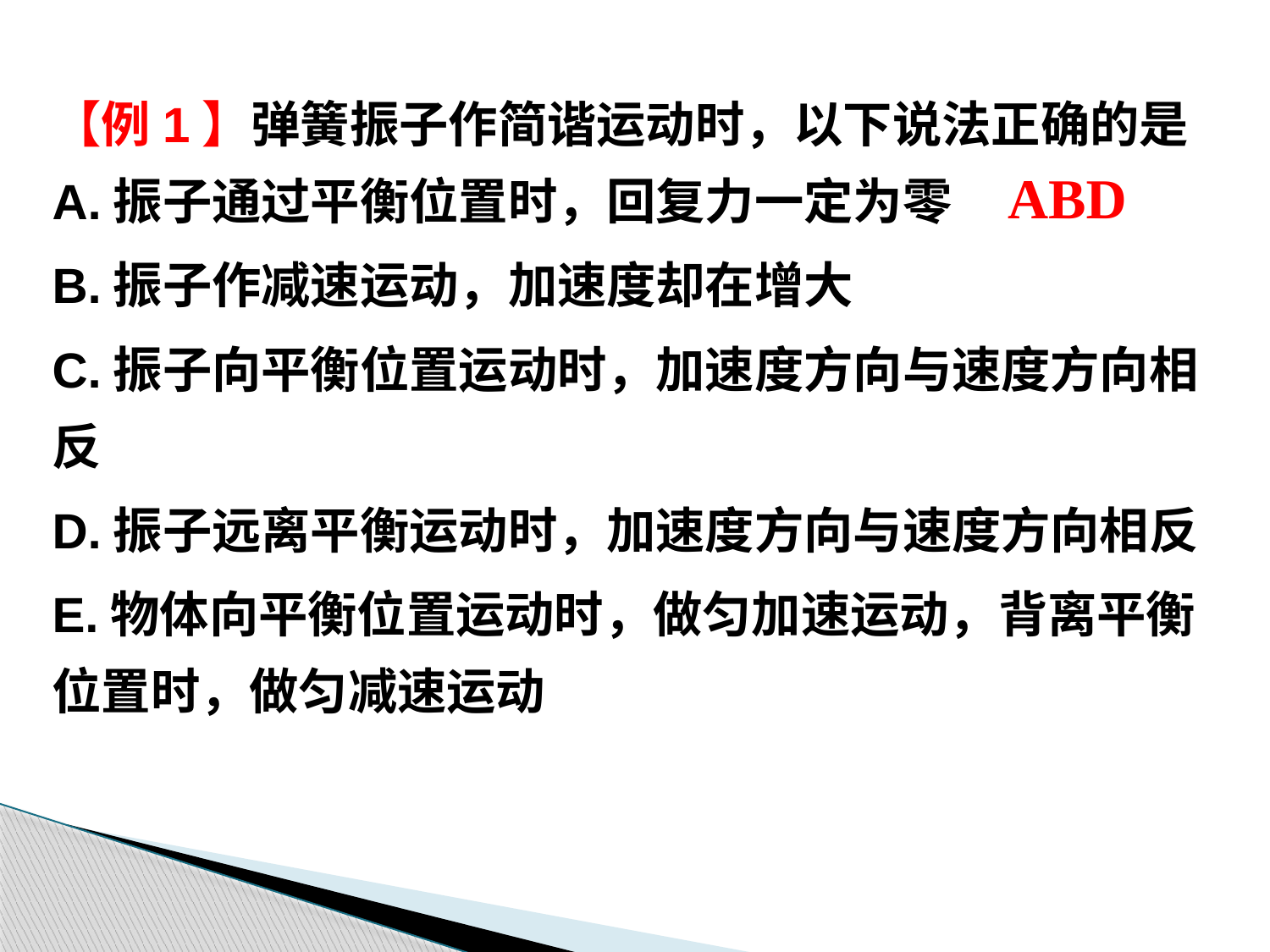

【例1】弹簧振子作简谐运动时，以下说法正确的是
A.振子通过平衡位置时，回复力一定为零
B.振子作减速运动，加速度却在增大
C.振子向平衡位置运动时，加速度方向与速度方向相反
D.振子远离平衡运动时，加速度方向与速度方向相反
E.物体向平衡位置运动时，做匀加速运动，背离平衡位置时，做匀减速运动
ABD